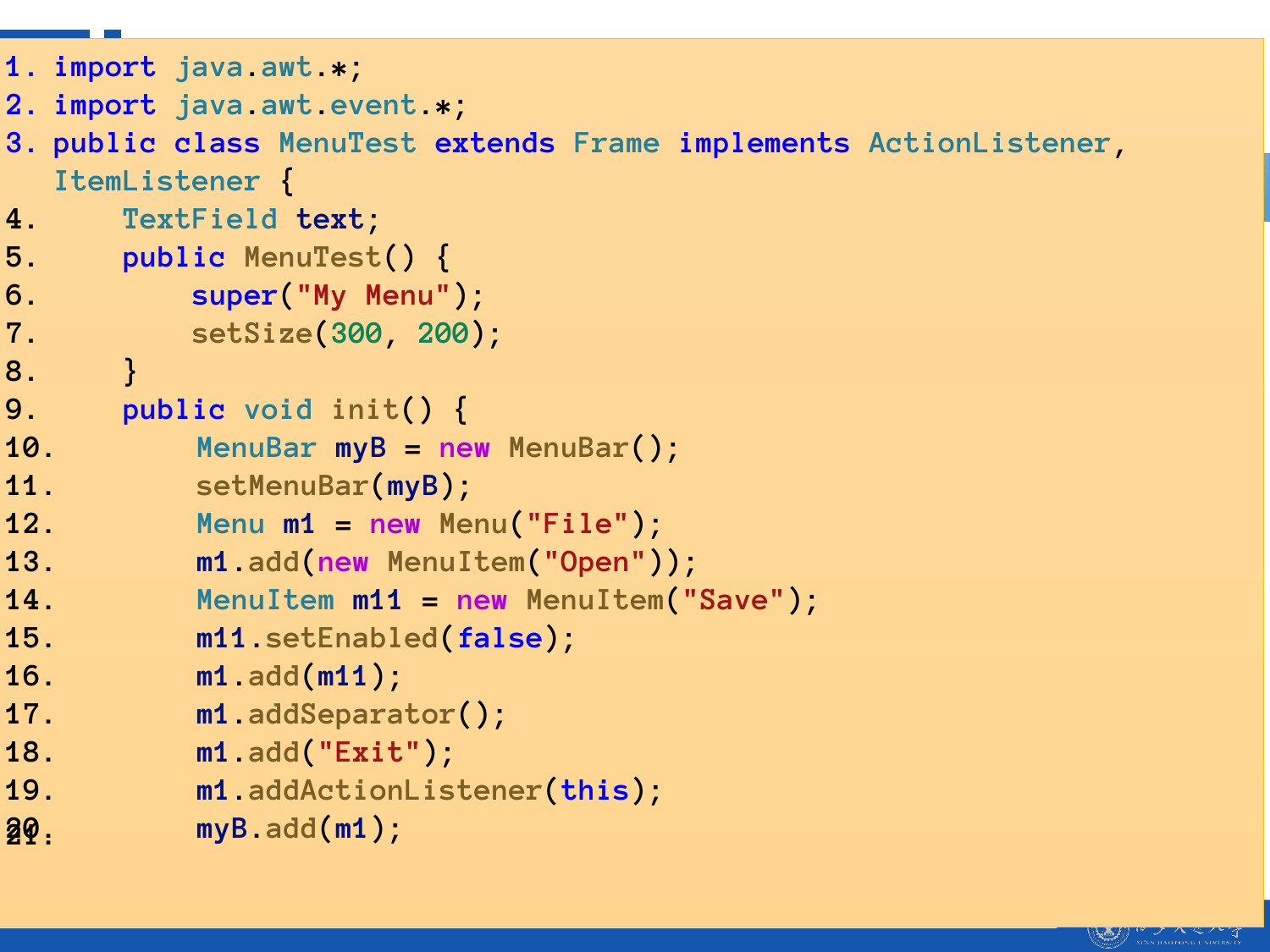

5
import java.awt.*;
import java.awt.event.*;
public class MenuTest extends Frame implements ActionListener, ItemListener {
    TextField text;
    public MenuTest() {
        super("My Menu");
        setSize(300, 200);
    }
    public void init() {
        MenuBar myB = new MenuBar();
        setMenuBar(myB);
        Menu m1 = new Menu("File");
        m1.add(new MenuItem("Open"));
        MenuItem m11 = new MenuItem("Save");
        m11.setEnabled(false);
        m1.add(m11);
        m1.addSeparator();
        m1.add("Exit");
        m1.addActionListener(this);
        myB.add(m1);

常用容器组件
PART
菜单组件